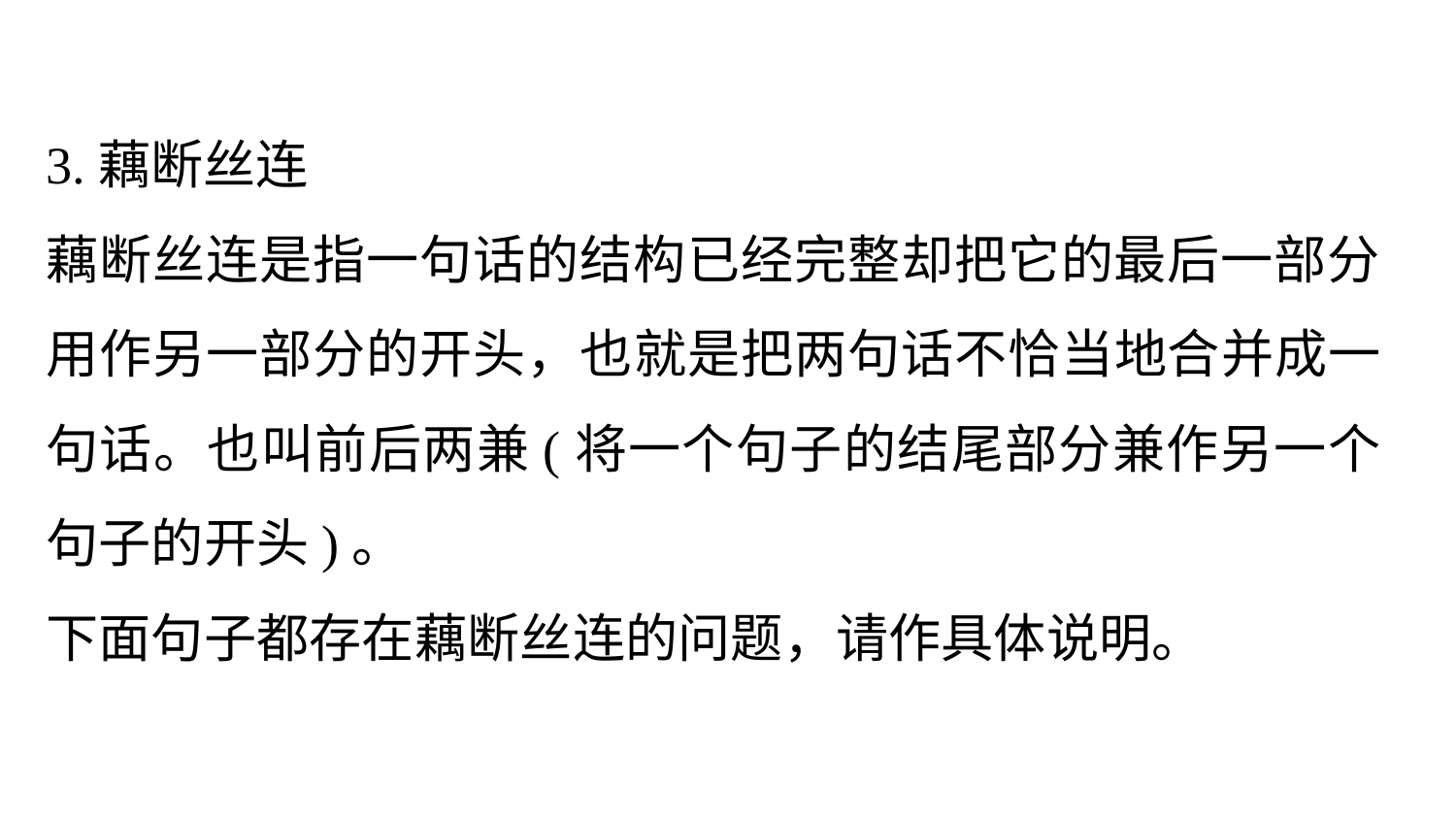

3.藕断丝连
藕断丝连是指一句话的结构已经完整却把它的最后一部分用作另一部分的开头，也就是把两句话不恰当地合并成一句话。也叫前后两兼(将一个句子的结尾部分兼作另一个句子的开头)。
下面句子都存在藕断丝连的问题，请作具体说明。